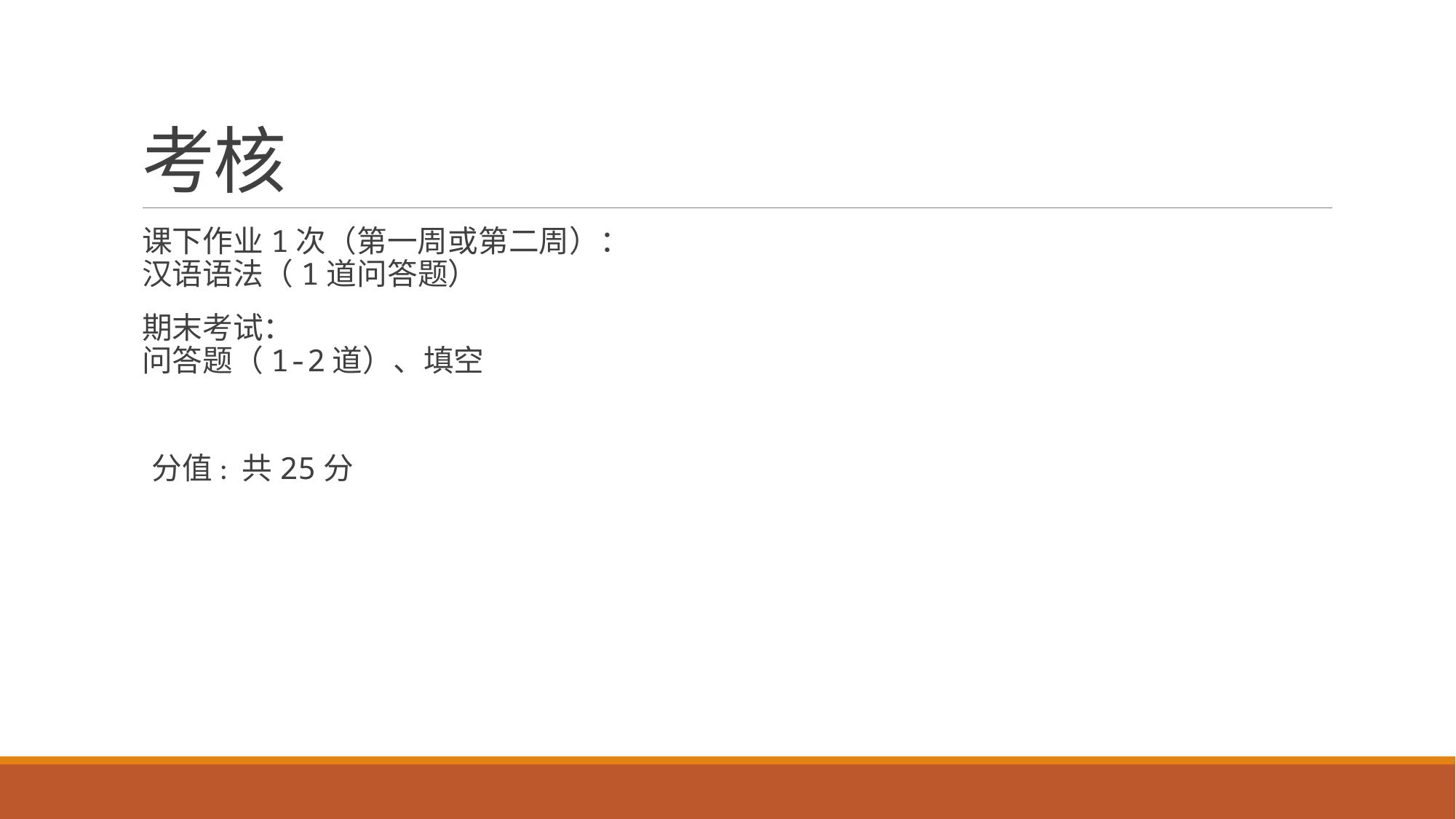

# 考核
课下作业1次（第一周或第二周）：
汉语语法（1道问答题）
期末考试：
问答题（1-2道）、填空

  分值: 共25分